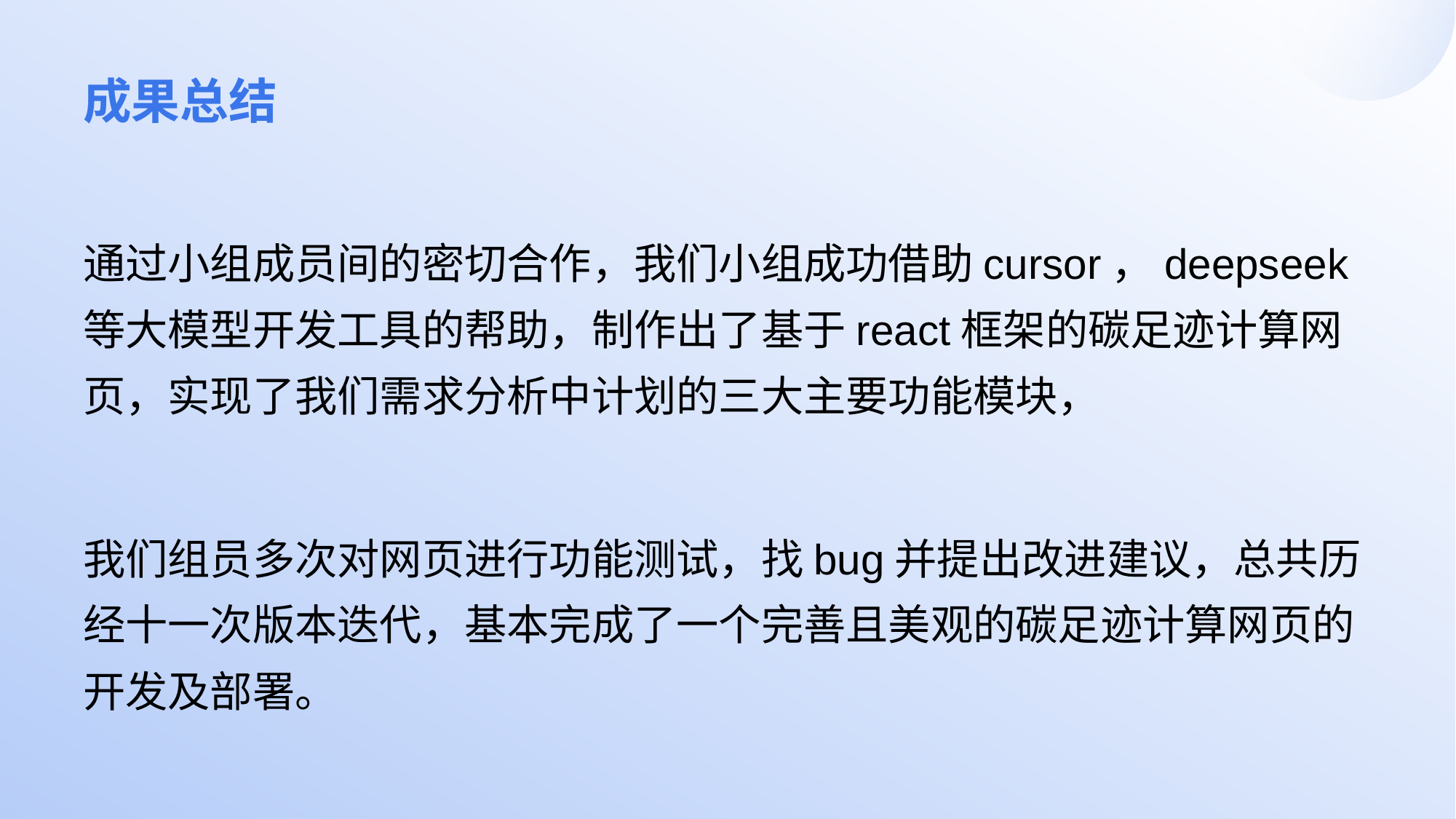

# 成果总结

通过小组成员间的密切合作，我们小组成功借助cursor，deepseek等大模型开发工具的帮助，制作出了基于react框架的碳足迹计算网页，实现了我们需求分析中计划的三大主要功能模块，

我们组员多次对网页进行功能测试，找bug并提出改进建议，总共历经十一次版本迭代，基本完成了一个完善且美观的碳足迹计算网页的开发及部署。